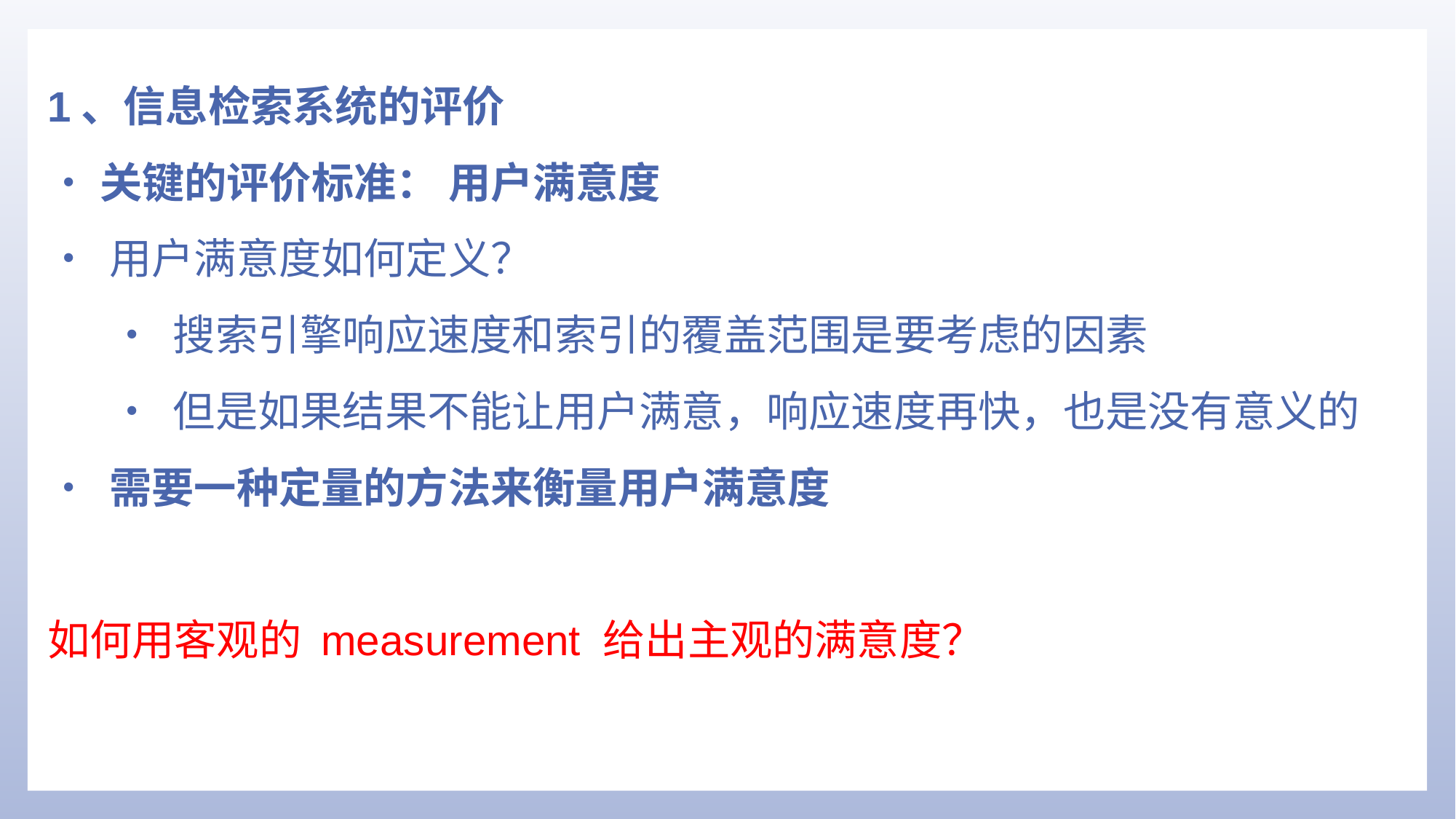

1、信息检索系统的评价
•关键的评价标准： 用户满意度
• 用户满意度如何定义？
• 搜索引擎响应速度和索引的覆盖范围是要考虑的因素
• 但是如果结果不能让用户满意，响应速度再快，也是没有意义的
• 需要一种定量的方法来衡量用户满意度

如何用客观的 measurement 给出主观的满意度？